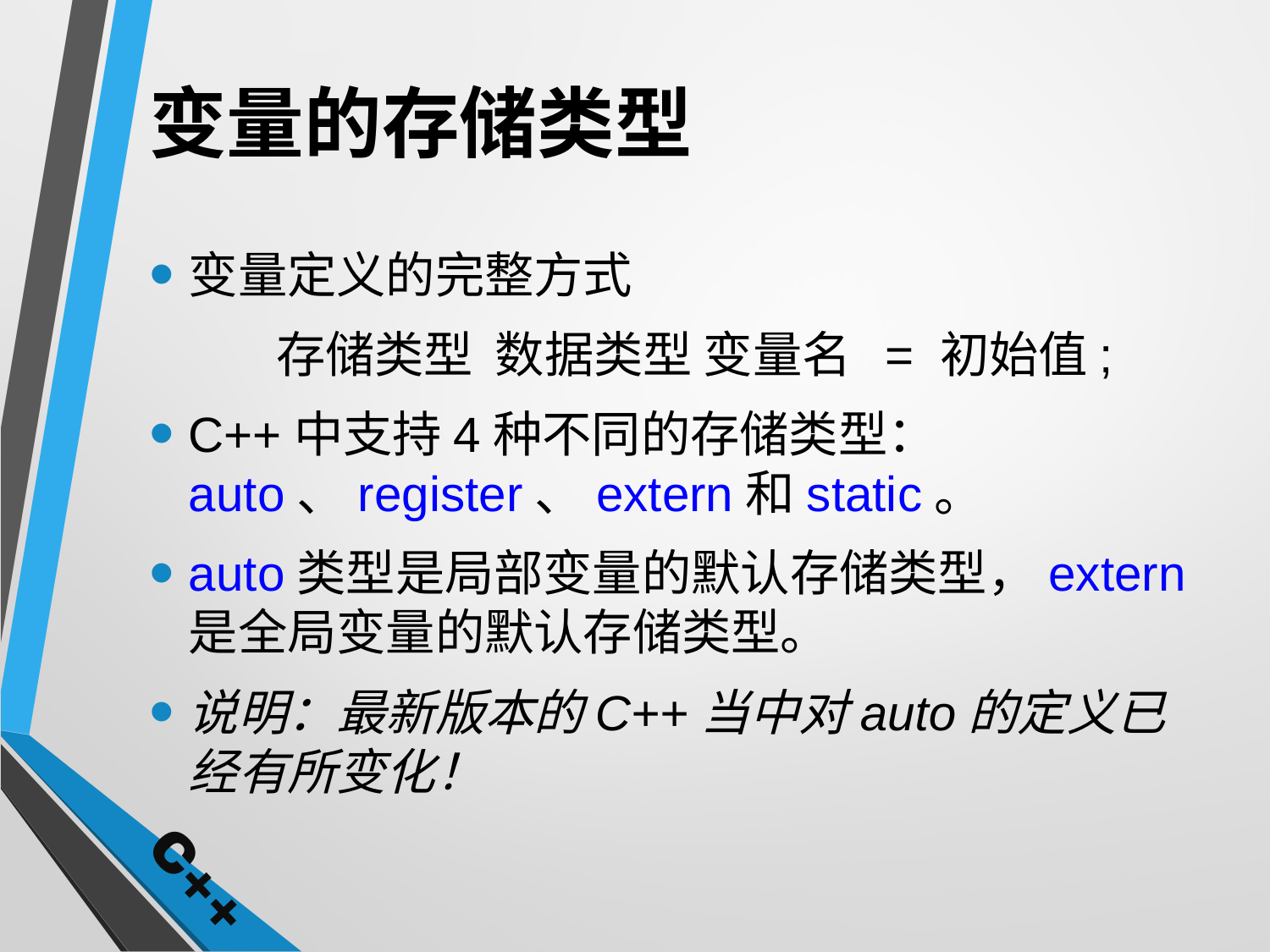

# 变量的存储类型
变量定义的完整方式
	存储类型  数据类型 变量名  = 初始值;
C++中支持4种不同的存储类型：auto、register、extern和static。
auto类型是局部变量的默认存储类型，extern是全局变量的默认存储类型。
说明：最新版本的C++当中对auto的定义已经有所变化！